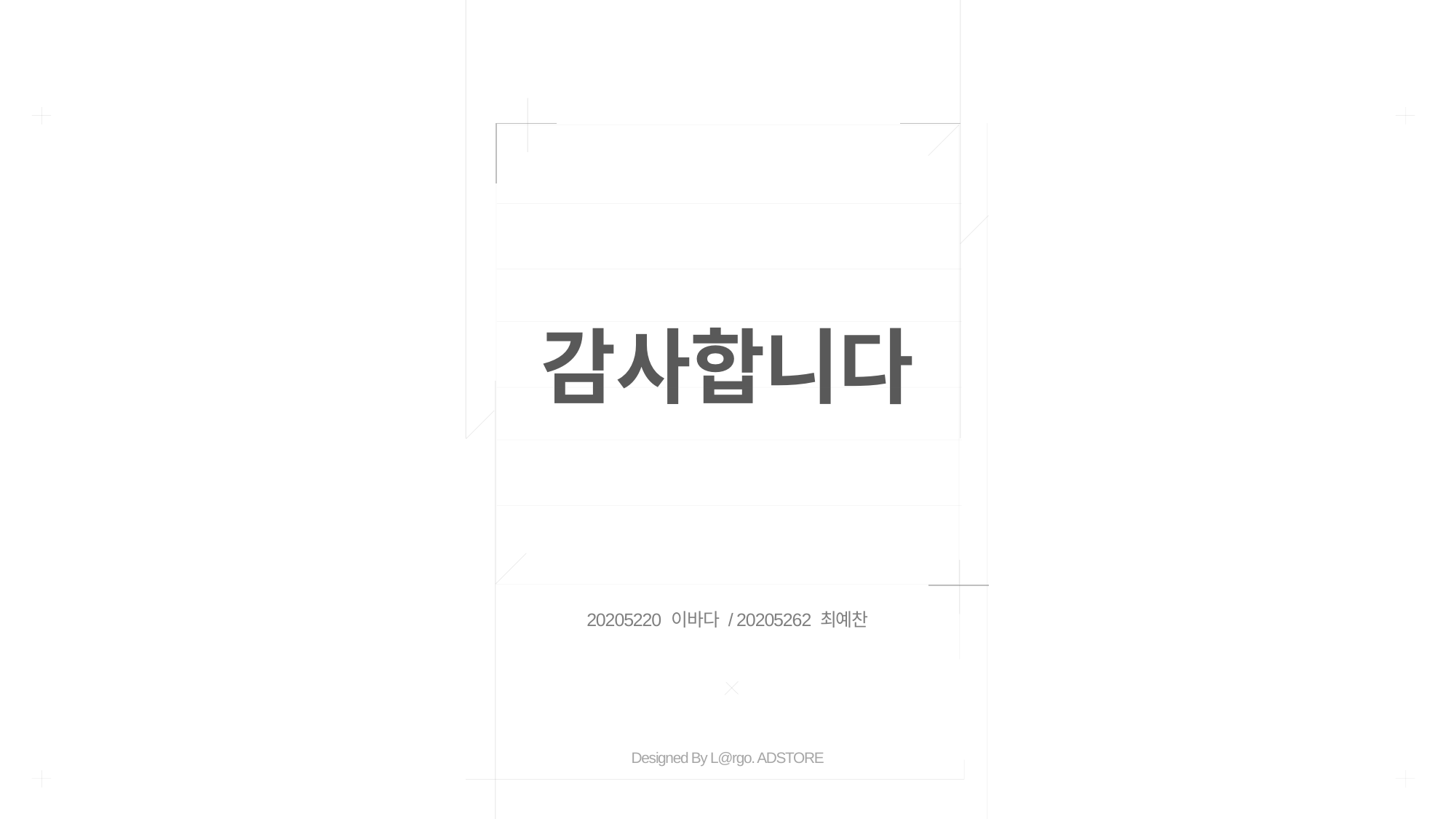

# 감사합니다
20205220 이바다 / 20205262 최예찬
Designed By L@rgo. ADSTORE